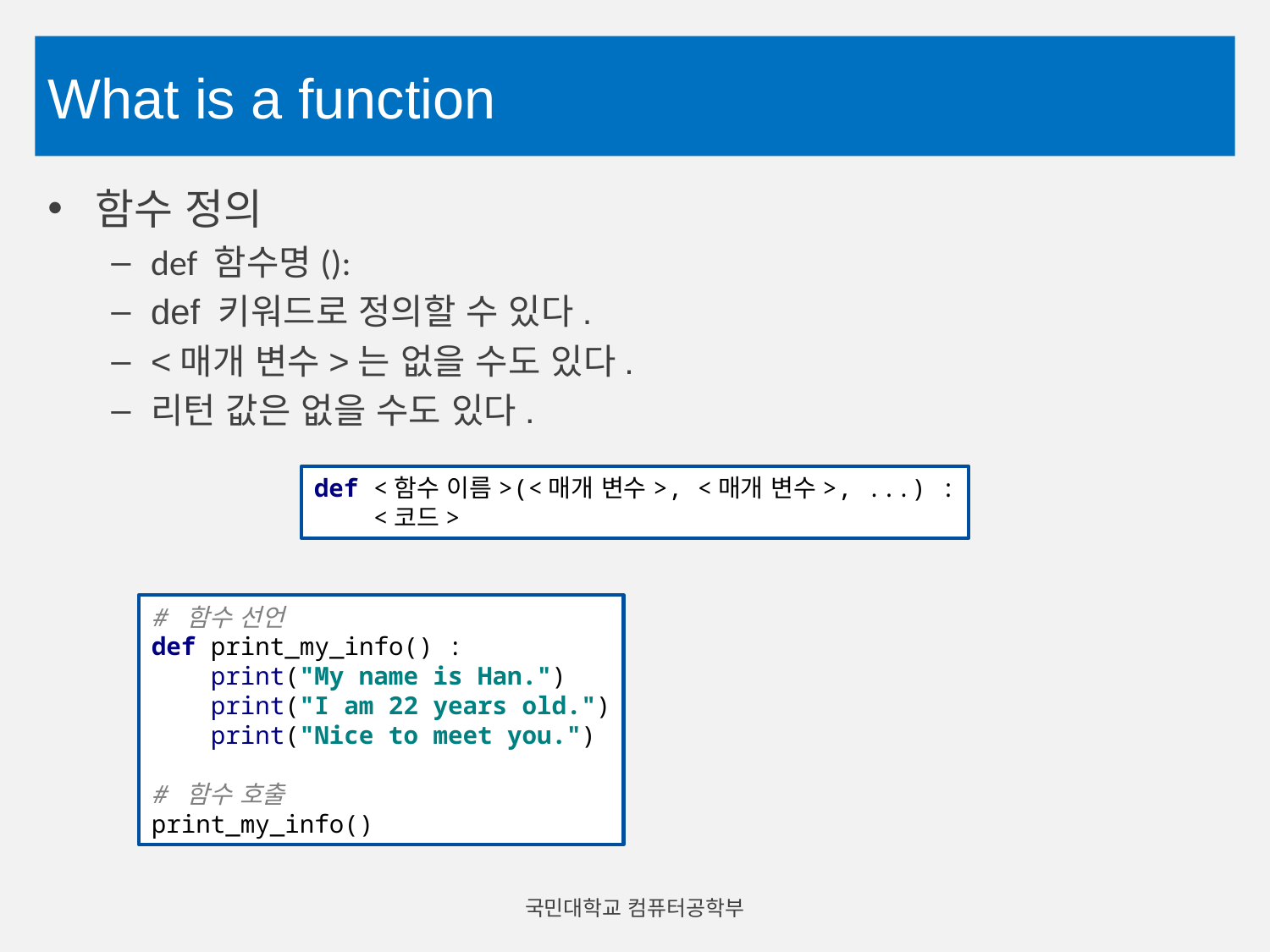

# What is a function
함수 정의
def 함수명():
def 키워드로 정의할 수 있다.
<매개 변수>는 없을 수도 있다.
리턴 값은 없을 수도 있다.

def <함수 이름>(<매개 변수>, <매개 변수>, ...) :
    <코드>
# 함수 선언 def print_my_info() : print("My name is Han.") print("I am 22 years old.") print("Nice to meet you.") # 함수 호출 print_my_info()
국민대학교 컴퓨터공학부